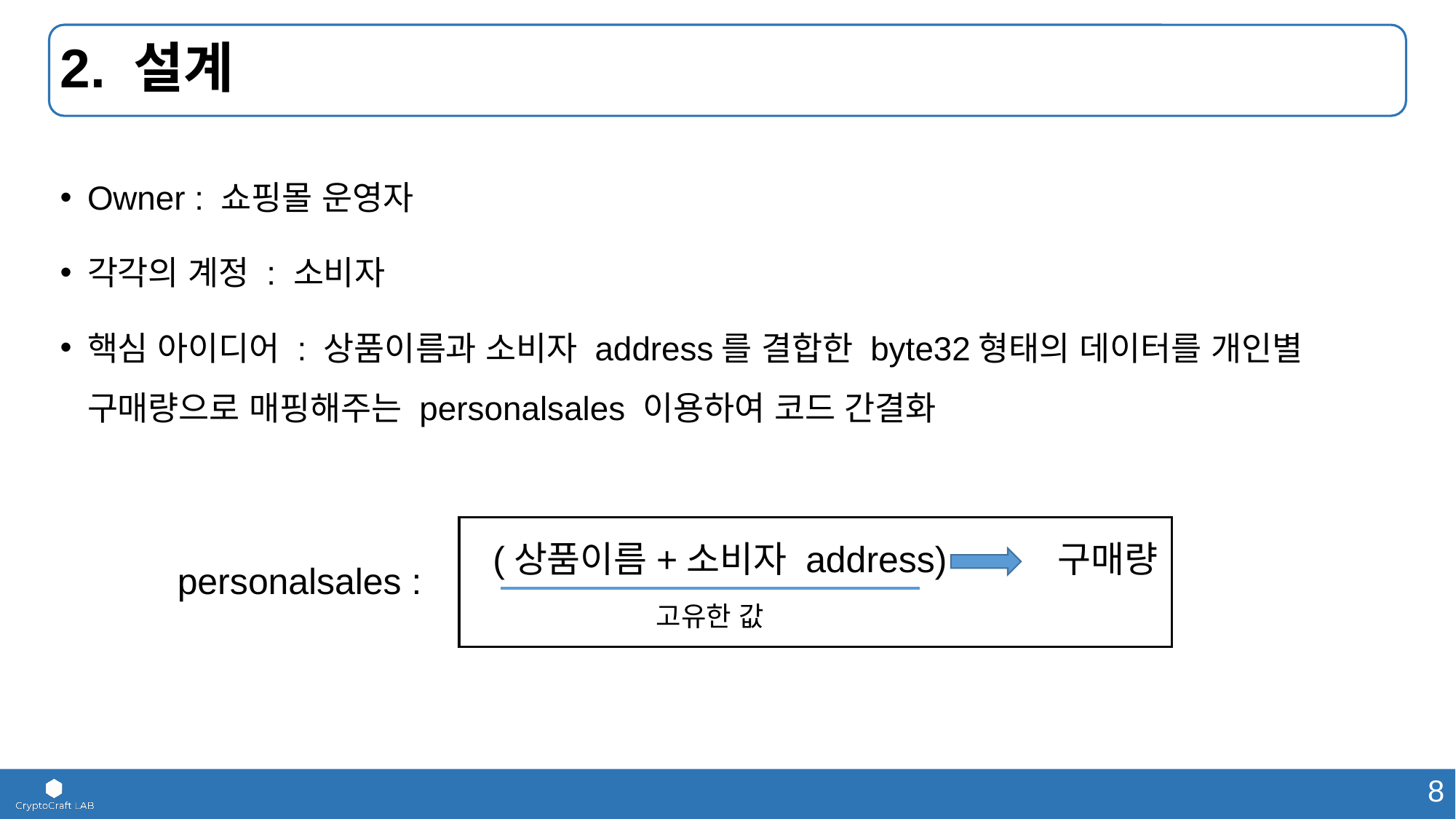

# 2. 설계
Owner : 쇼핑몰 운영자
각각의 계정 : 소비자
핵심 아이디어 : 상품이름과 소비자 address를 결합한 byte32형태의 데이터를 개인별 구매량으로 매핑해주는 personalsales 이용하여 코드 간결화

personalsales :
(상품이름+소비자 address) 	 구매량

고유한 값